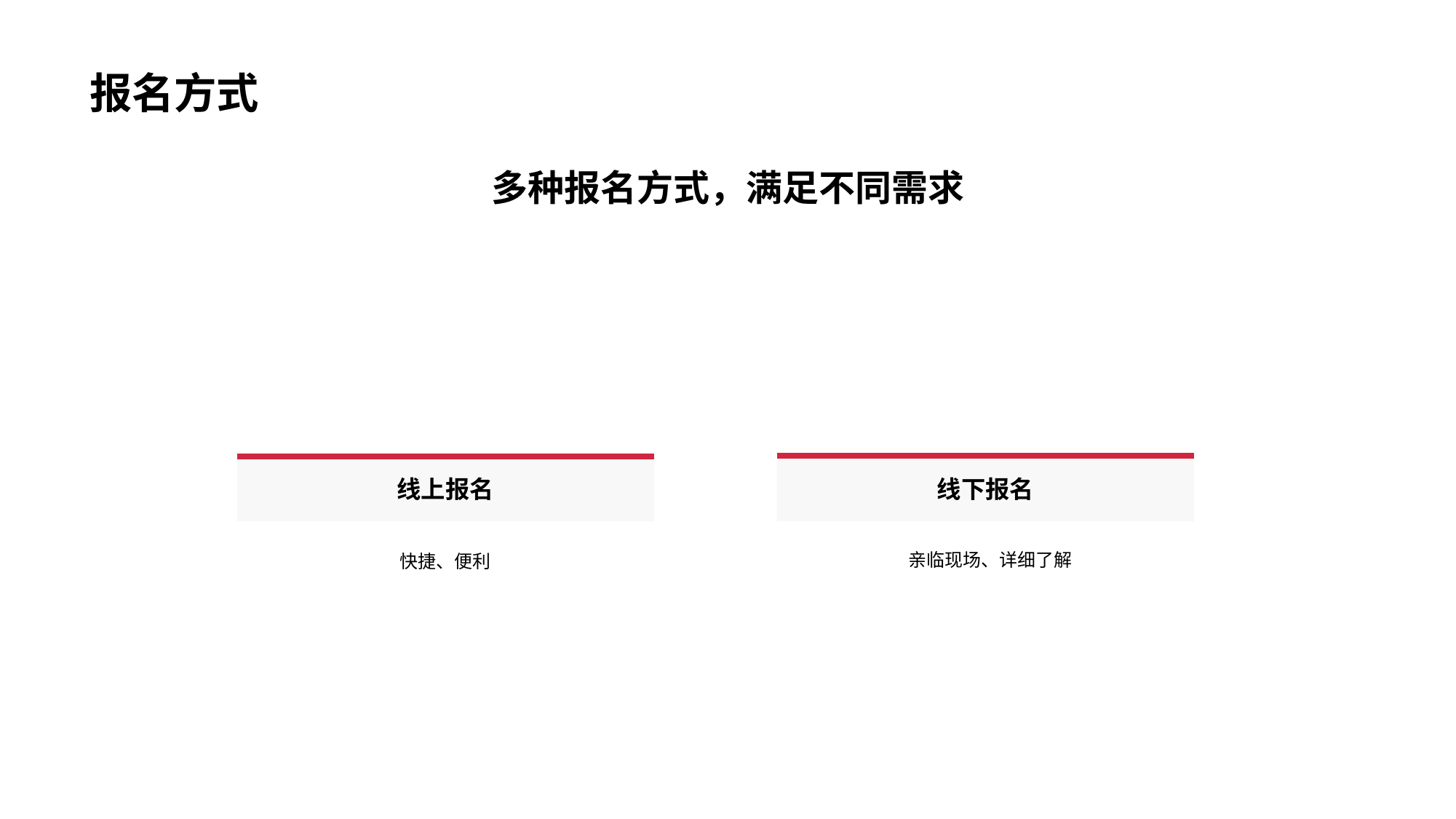

# 报名方式
多种报名方式，满足不同需求
线上报名
快捷、便利
线下报名
亲临现场、详细了解